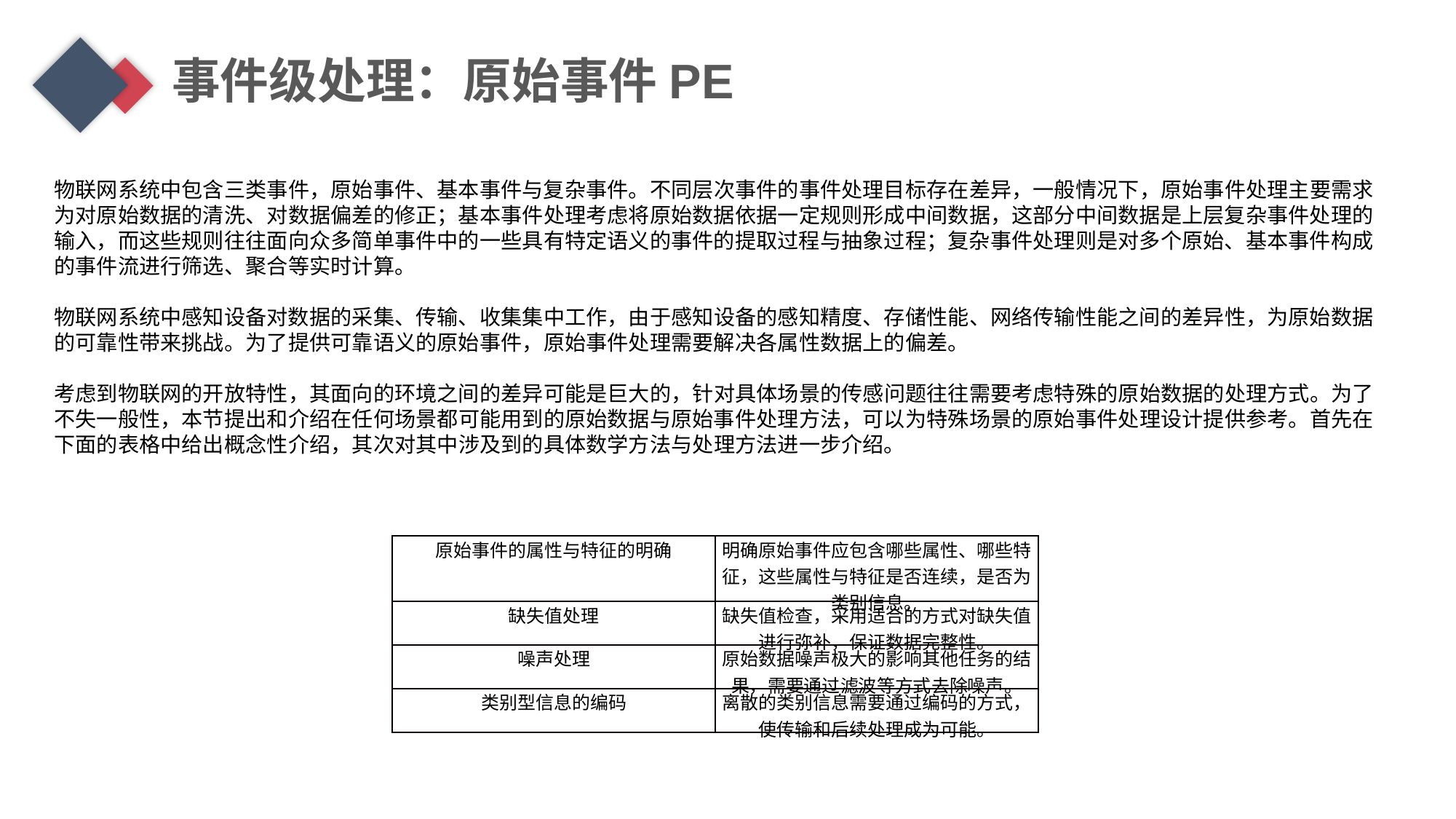

事件级处理：原始事件PE

物联网系统中包含三类事件，原始事件、基本事件与复杂事件。不同层次事件的事件处理目标存在差异，一般情况下，原始事件处理主要需求为对原始数据的清洗、对数据偏差的修正；基本事件处理考虑将原始数据依据一定规则形成中间数据，这部分中间数据是上层复杂事件处理的输入，而这些规则往往面向众多简单事件中的一些具有特定语义的事件的提取过程与抽象过程；复杂事件处理则是对多个原始、基本事件构成的事件流进行筛选、聚合等实时计算。

物联网系统中感知设备对数据的采集、传输、收集集中工作，由于感知设备的感知精度、存储性能、网络传输性能之间的差异性，为原始数据的可靠性带来挑战。为了提供可靠语义的原始事件，原始事件处理需要解决各属性数据上的偏差。

考虑到物联网的开放特性，其面向的环境之间的差异可能是巨大的，针对具体场景的传感问题往往需要考虑特殊的原始数据的处理方式。为了不失一般性，本节提出和介绍在任何场景都可能用到的原始数据与原始事件处理方法，可以为特殊场景的原始事件处理设计提供参考。首先在下面的表格中给出概念性介绍，其次对其中涉及到的具体数学方法与处理方法进一步介绍。
| 原始事件的属性与特征的明确 | 明确原始事件应包含哪些属性、哪些特征，这些属性与特征是否连续，是否为类别信息。 |
| --- | --- |
| 缺失值处理 | 缺失值检查，采用适合的方式对缺失值进行弥补，保证数据完整性。 |
| 噪声处理 | 原始数据噪声极大的影响其他任务的结果，需要通过滤波等方式去除噪声。 |
| 类别型信息的编码 | 离散的类别信息需要通过编码的方式，使传输和后续处理成为可能。 |